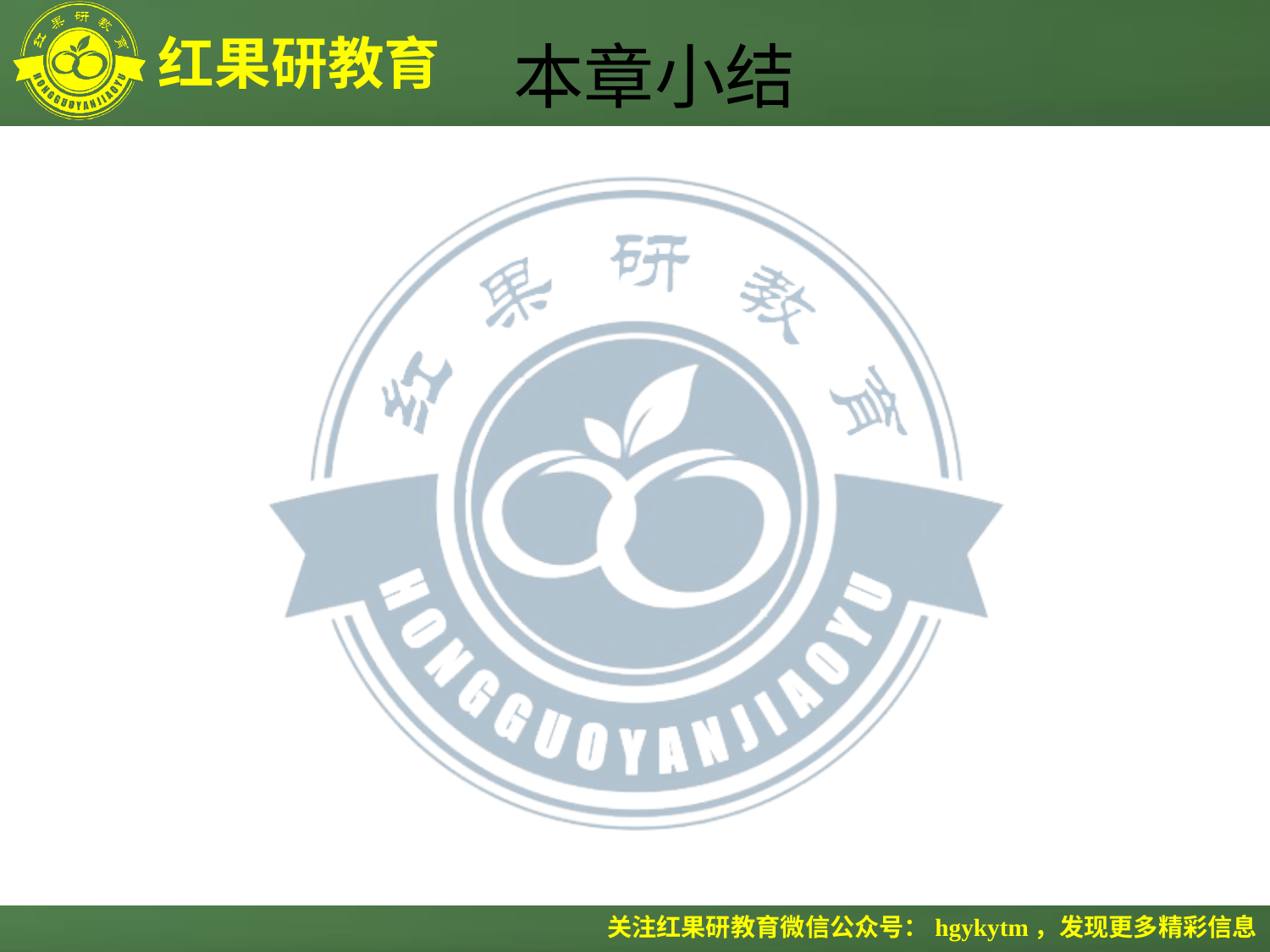

# 本章小结
数组的逻辑结构和顺序存储结构
矩阵的压缩存储
特殊矩阵
稀疏矩阵压缩存储方法及有关运算的实现
广义表
是一种复杂的非线性结构，是线性表的推广
本章简要介绍了它的定义、基本运算和存储结构。